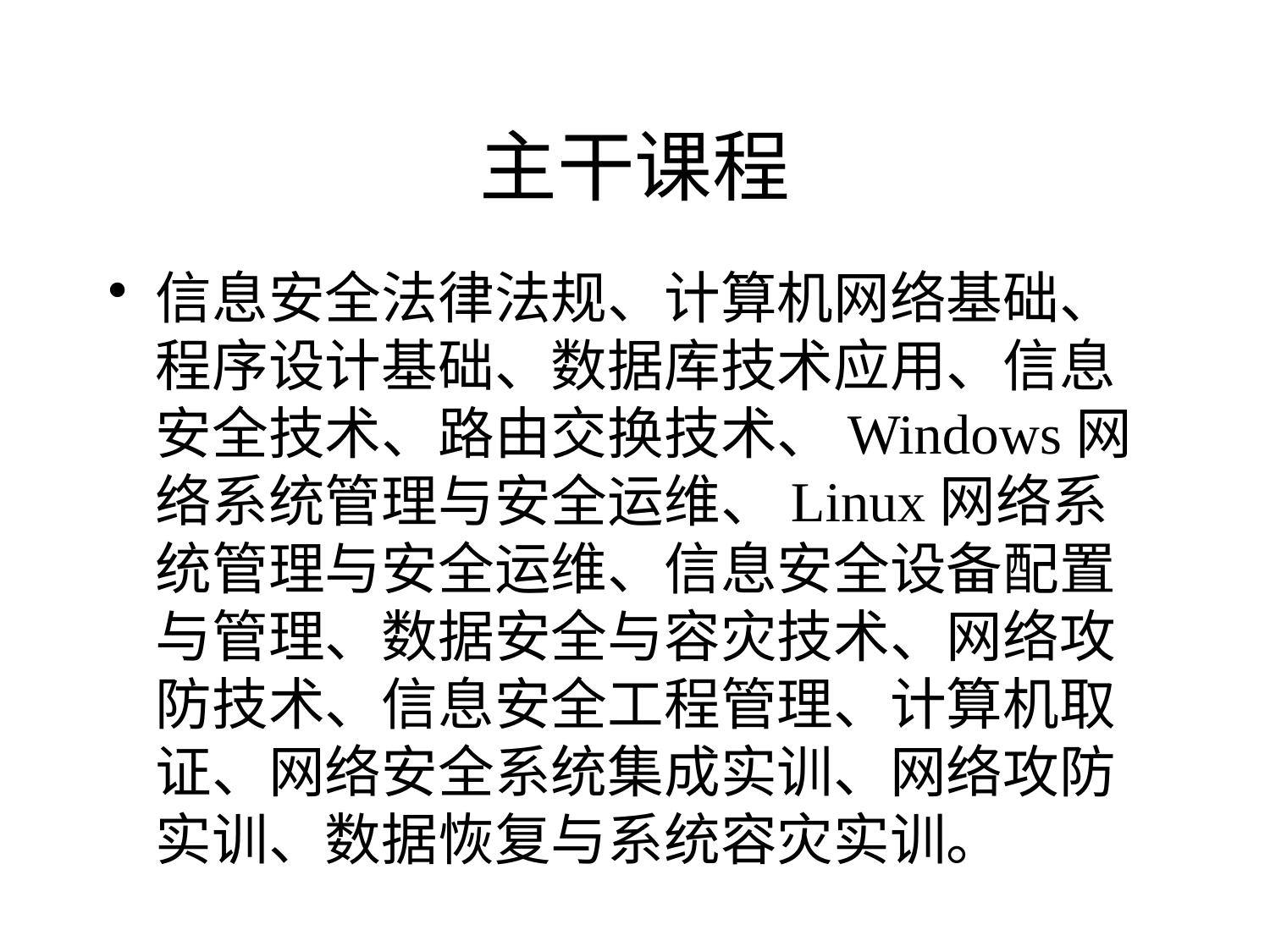

# 主干课程
信息安全法律法规、计算机网络基础、程序设计基础、数据库技术应用、信息安全技术、路由交换技术、Windows网络系统管理与安全运维、Linux网络系统管理与安全运维、信息安全设备配置与管理、数据安全与容灾技术、网络攻防技术、信息安全工程管理、计算机取证、网络安全系统集成实训、网络攻防实训、数据恢复与系统容灾实训。